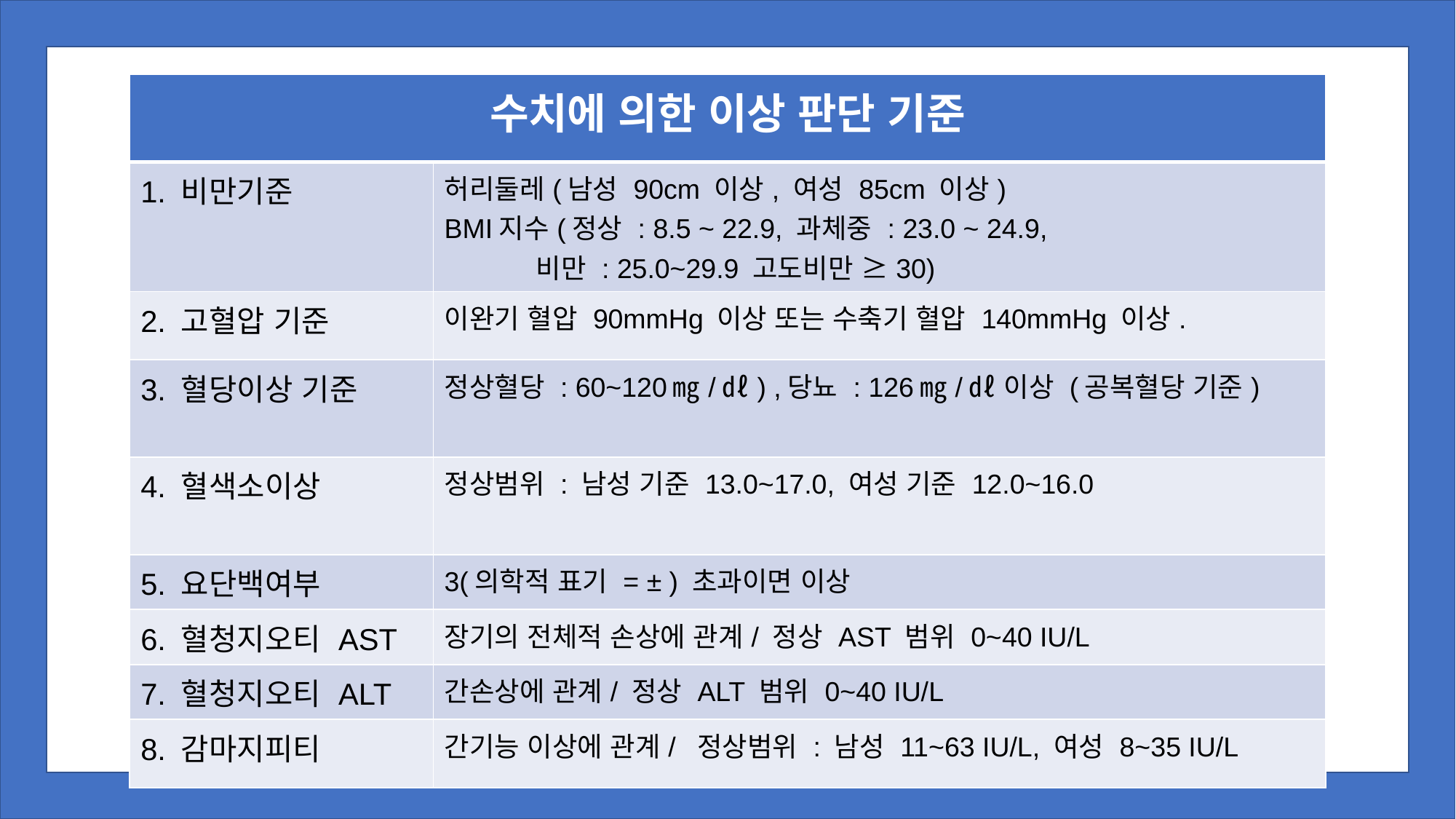

| 수치에 의한 이상 판단 기준 |  |
| --- | --- |
| 1. 비만기준 | 허리둘레(남성 90cm 이상, 여성 85cm 이상)  BMI지수(정상 : 8.5 ~ 22.9, 과체중 : 23.0 ~ 24.9, 비만 : 25.0~29.9 고도비만 ≥30) |
| 2. 고혈압 기준 | 이완기 혈압 90mmHg 이상 또는 수축기 혈압 140mmHg 이상. |
| 3. 혈당이상 기준 | 정상혈당 : 60~120㎎/㎗) ,당뇨 : 126㎎/㎗ 이상 (공복혈당 기준) |
| 4. 혈색소이상 | 정상범위 : 남성 기준 13.0~17.0, 여성 기준 12.0~16.0 |
| 5. 요단백여부 | 3(의학적 표기 = ± ) 초과이면 이상 |
| 6. 혈청지오티 AST | 장기의 전체적 손상에 관계/ 정상 AST 범위 0~40 IU/L |
| 7. 혈청지오티 ALT | 간손상에 관계/ 정상 ALT 범위 0~40 IU/L |
| 8. 감마지피티 | 간기능 이상에 관계/  정상범위 : 남성 11~63 IU/L, 여성 8~35 IU/L |